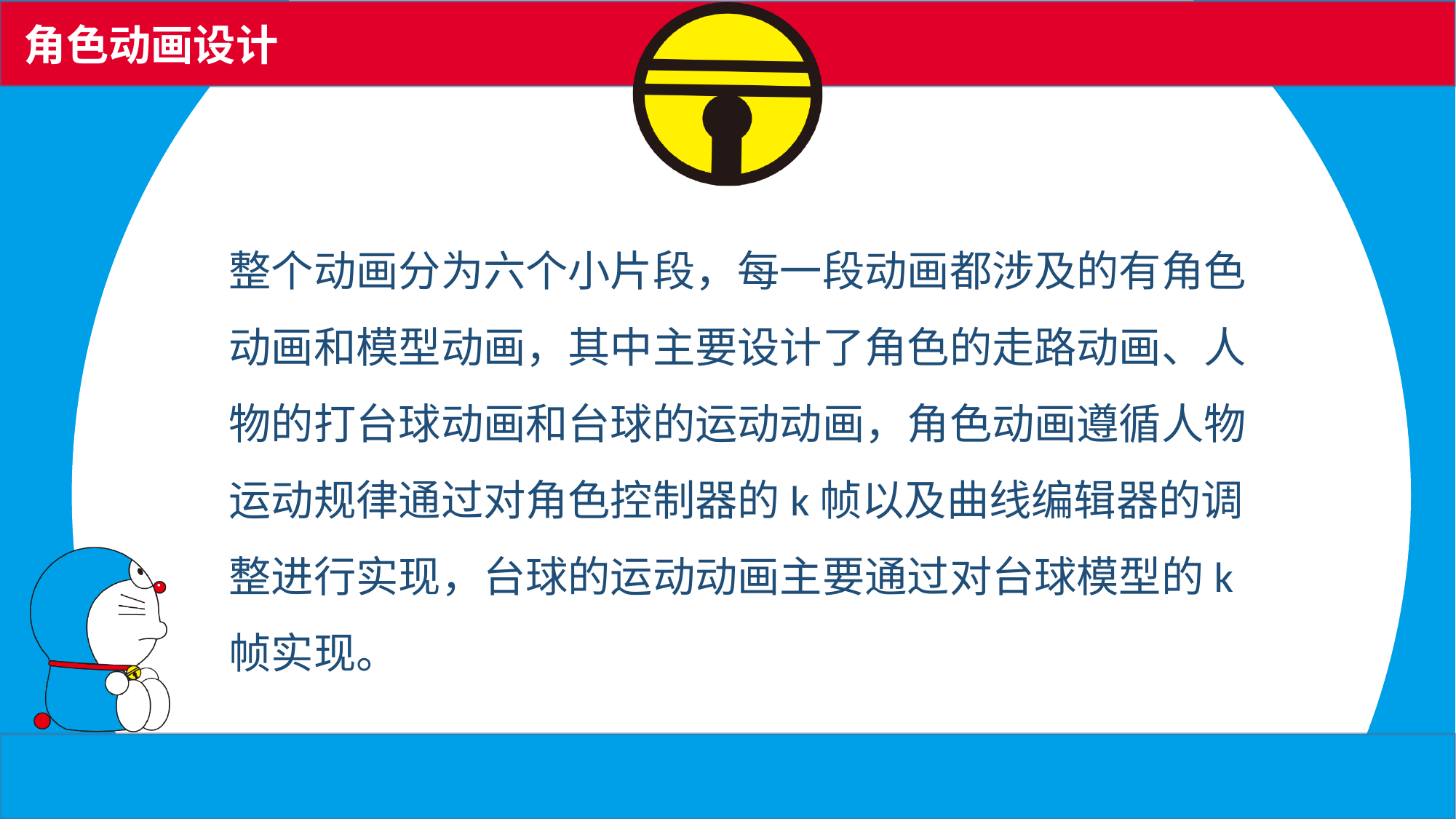

角色动画设计
老鼠
铁板烧
大雄
整个动画分为六个小片段，每一段动画都涉及的有角色动画和模型动画，其中主要设计了角色的走路动画、人物的打台球动画和台球的运动动画，角色动画遵循人物运动规律通过对角色控制器的k帧以及曲线编辑器的调整进行实现，台球的运动动画主要通过对台球模型的k帧实现。